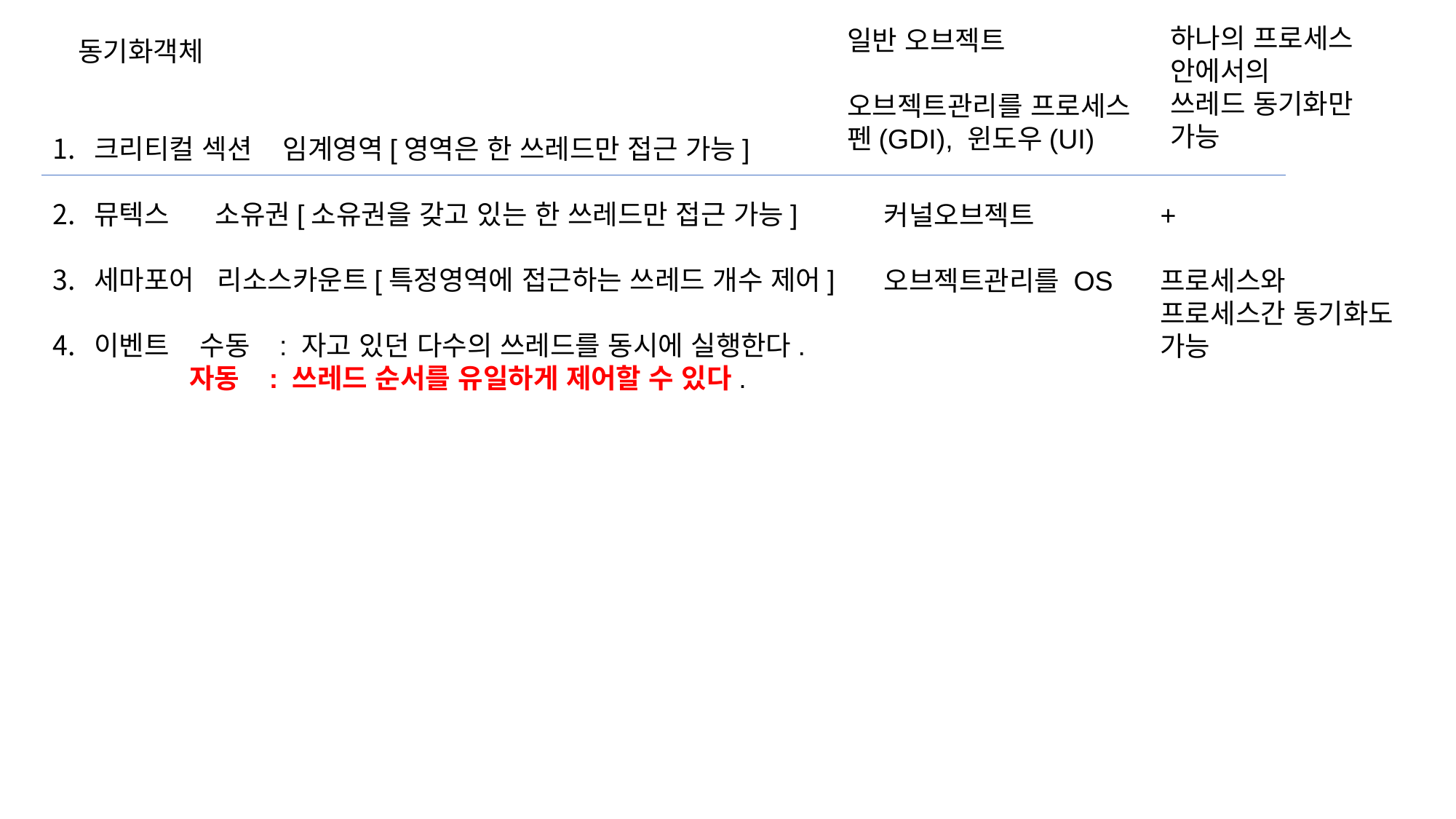

하나의 프로세스
안에서의
쓰레드 동기화만
가능
일반 오브젝트

오브젝트관리를 프로세스
펜(GDI), 윈도우(UI)
동기화객체
크리티컬 섹션    임계영역[영역은 한 쓰레드만 접근 가능]

뮤텍스      소유권[소유권을 갖고 있는 한 쓰레드만 접근 가능]

세마포어   리소스카운트[특정영역에 접근하는 쓰레드 개수 제어]

이벤트    수동   : 자고 있던 다수의 쓰레드를 동시에 실행한다.
                 자동   : 쓰레드 순서를 유일하게 제어할 수 있다.
커널오브젝트

오브젝트관리를 OS
+

프로세스와
프로세스간 동기화도 가능